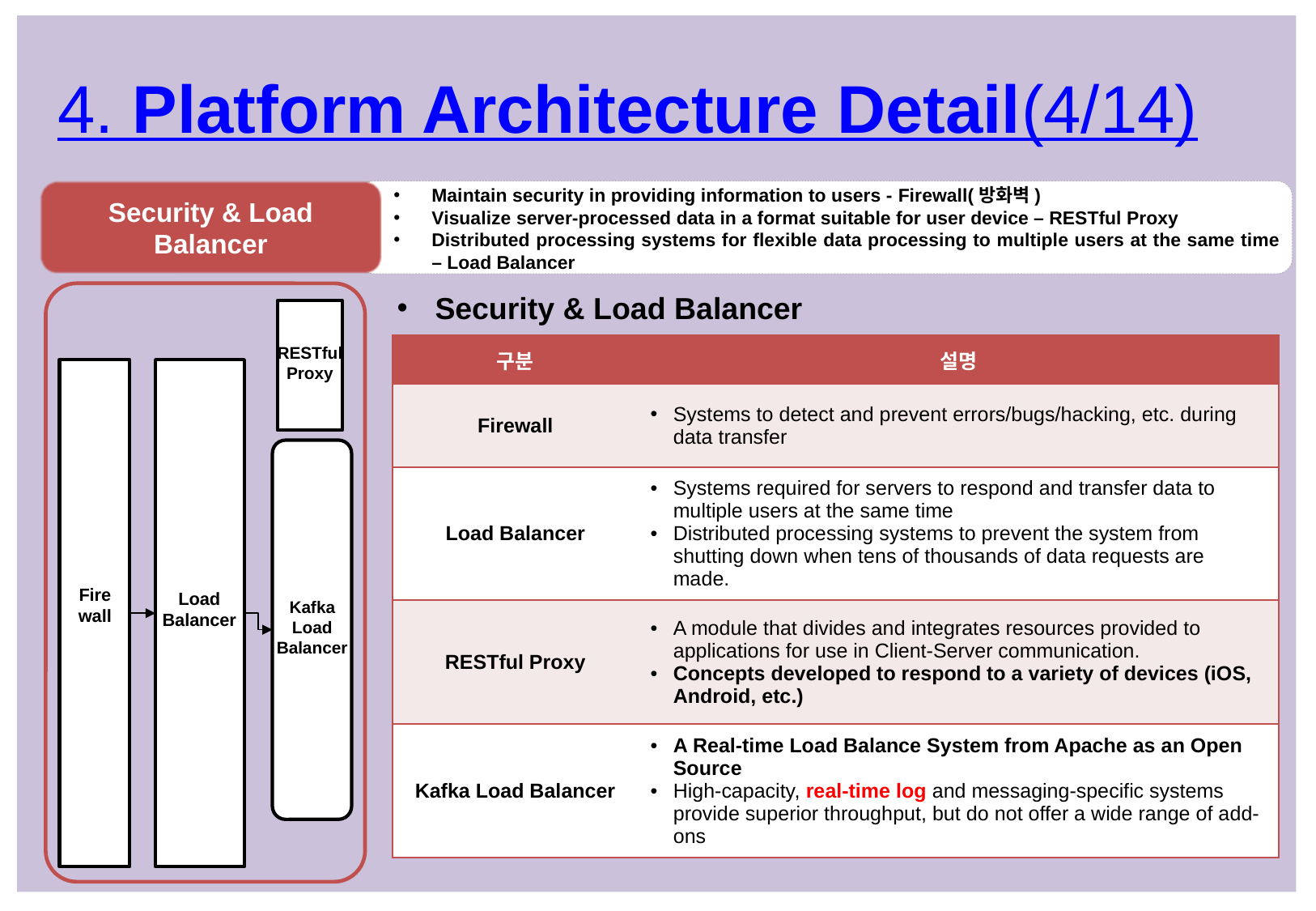

4. Platform Architecture Detail(4/14)
Maintain security in providing information to users - Firewall(방화벽)
Visualize server-processed data in a format suitable for user device – RESTful Proxy
Distributed processing systems for flexible data processing to multiple users at the same time – Load Balancer
Security & Load Balancer

Security & Load Balancer

| 구분 | 설명 |
| --- | --- |
| Firewall | Systems to detect and prevent errors/bugs/hacking, etc. during data transfer |
| Load Balancer | Systems required for servers to respond and transfer data to multiple users at the same time Distributed processing systems to prevent the system from shutting down when tens of thousands of data requests are made. |
| RESTful Proxy | A module that divides and integrates resources provided to applications for use in Client-Server communication. Concepts developed to respond to a variety of devices (iOS, Android, etc.) |
| Kafka Load Balancer | A Real-time Load Balance System from Apache as an Open Source High-capacity, real-time log and messaging-specific systems provide superior throughput, but do not offer a wide range of add-ons |
RESTful
Proxy

Fire
wall
Load
Balancer
Kafka
Load
Balancer